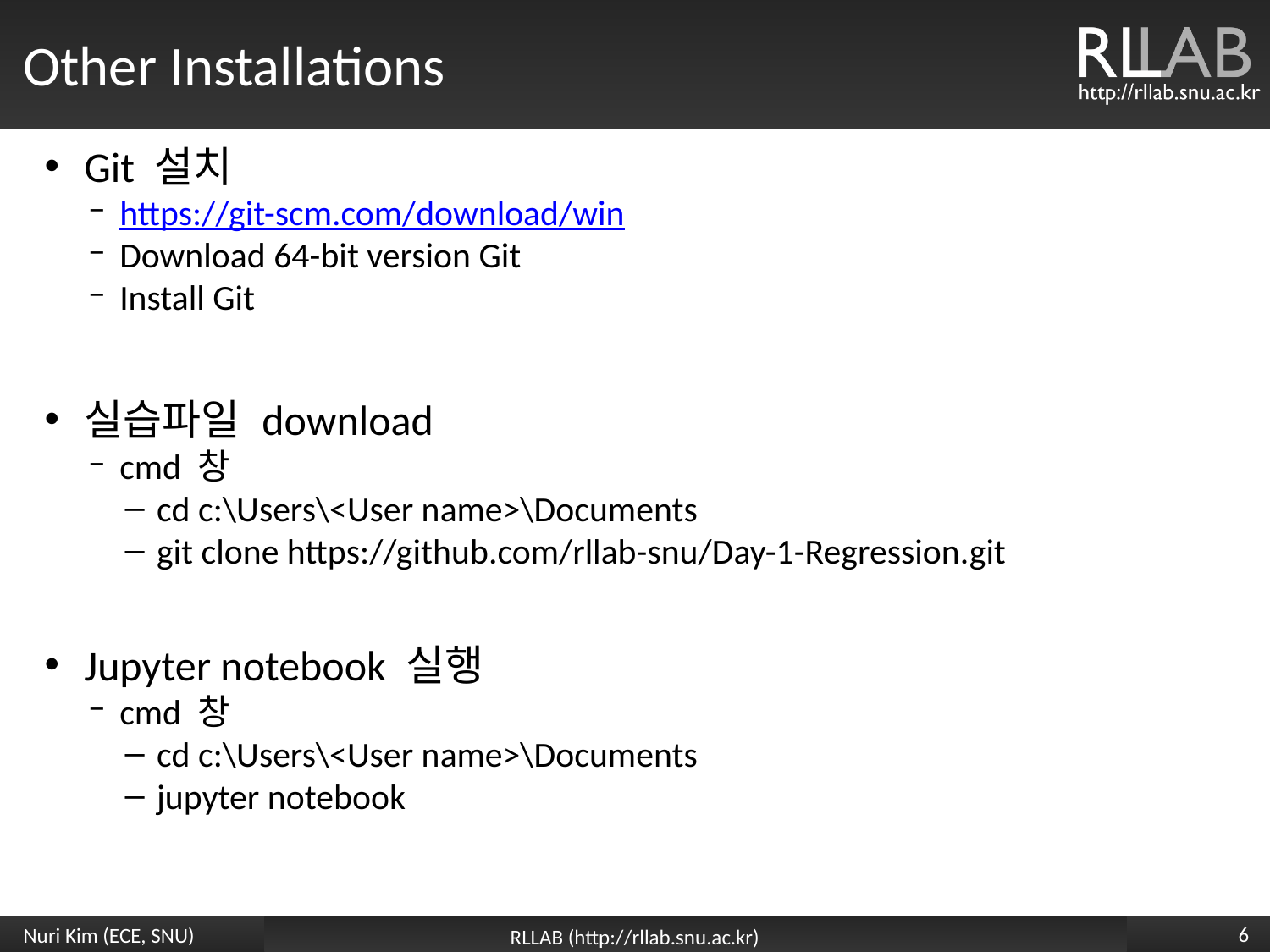

# Other Installations
Git 설치
https://git-scm.com/download/win
Download 64-bit version Git
Install Git

실습파일 download
cmd 창
cd c:\Users\<User name>\Documents
git clone https://github.com/rllab-snu/Day-1-Regression.git

Jupyter notebook 실행
cmd 창
cd c:\Users\<User name>\Documents
jupyter notebook

6
Nuri Kim (ECE, SNU)
RLLAB (http://rllab.snu.ac.kr)